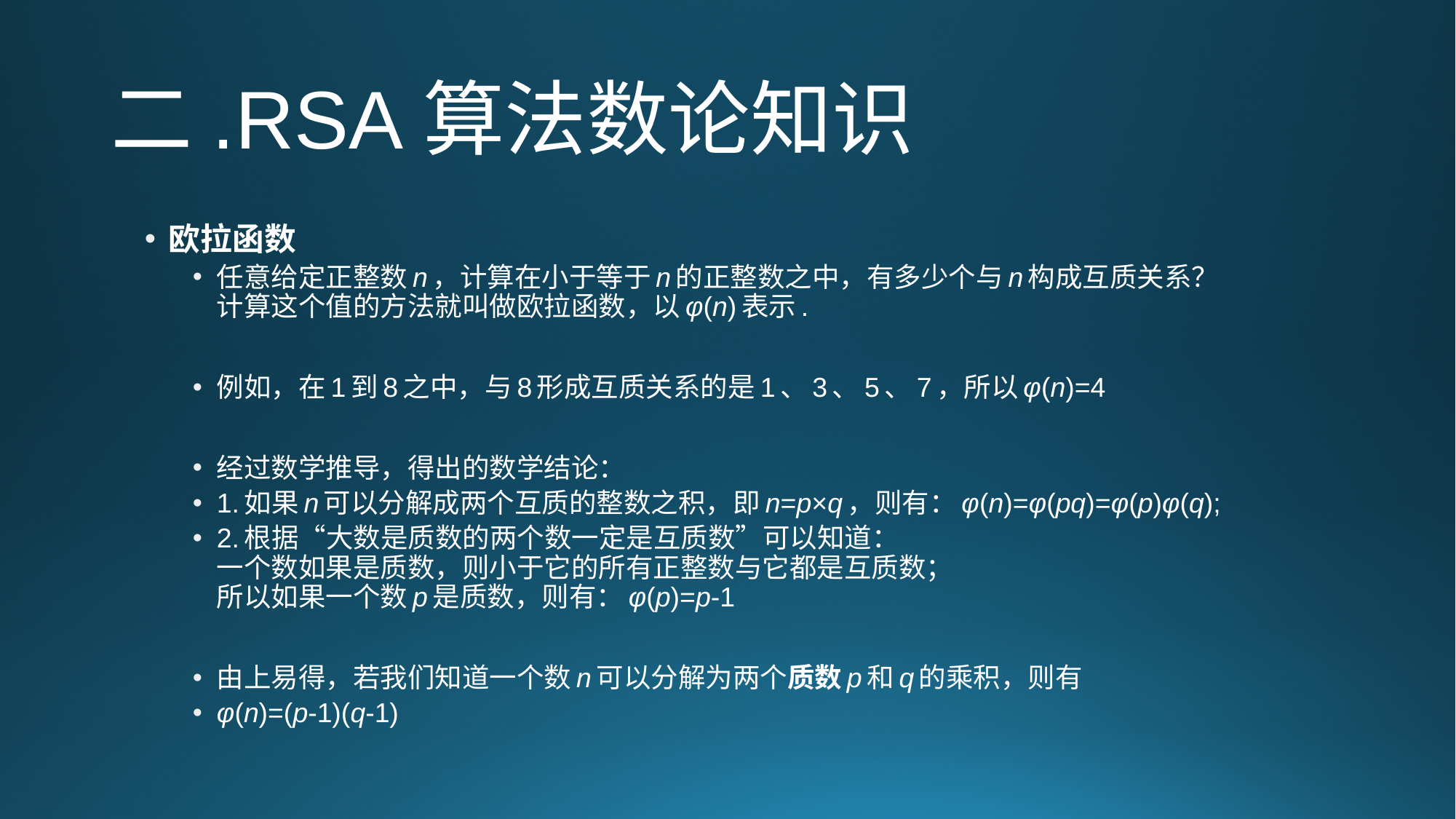

# 二.RSA算法数论知识
欧拉函数
任意给定正整数n，计算在小于等于n的正整数之中，有多少个与n构成互质关系？
计算这个值的方法就叫做欧拉函数，以φ(n)表示.

例如，在1到8之中，与8形成互质关系的是1、3、5、7，所以φ(n)=4

经过数学推导，得出的数学结论：
1.如果n可以分解成两个互质的整数之积，即n=p×q，则有：φ(n)=φ(pq)=φ(p)φ(q);
2.根据“大数是质数的两个数一定是互质数”可以知道：
一个数如果是质数，则小于它的所有正整数与它都是互质数；
所以如果一个数p是质数，则有：φ(p)=p-1

由上易得，若我们知道一个数n可以分解为两个质数p和q的乘积，则有
φ(n)=(p-1)(q-1)